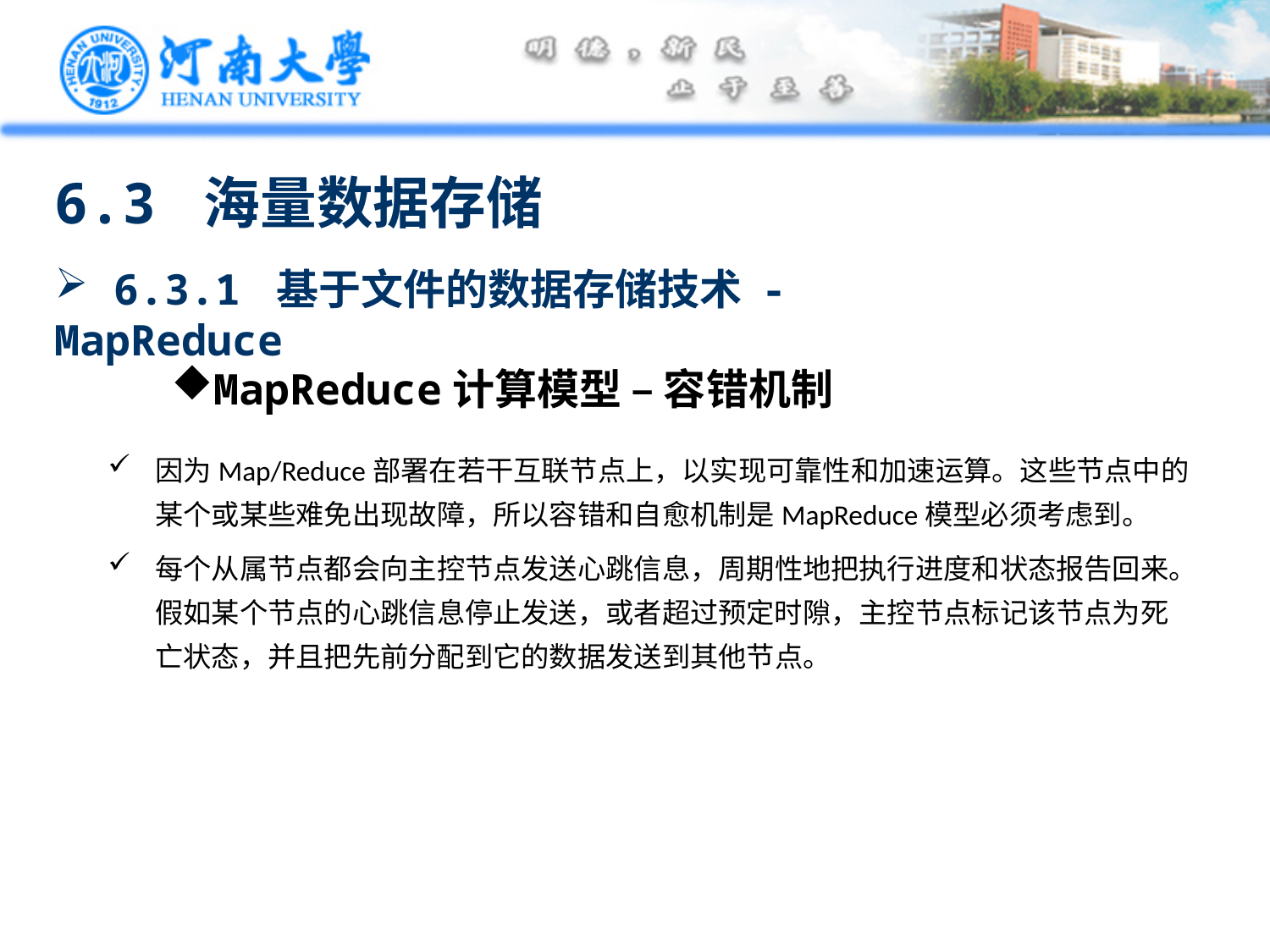

6.3 海量数据存储
 6.3.1 基于文件的数据存储技术 - MapReduce
MapReduce计算模型 – 容错机制
因为Map/Reduce部署在若干互联节点上，以实现可靠性和加速运算。这些节点中的某个或某些难免出现故障，所以容错和自愈机制是MapReduce模型必须考虑到。
每个从属节点都会向主控节点发送心跳信息，周期性地把执行进度和状态报告回来。假如某个节点的心跳信息停止发送，或者超过预定时隙，主控节点标记该节点为死亡状态，并且把先前分配到它的数据发送到其他节点。